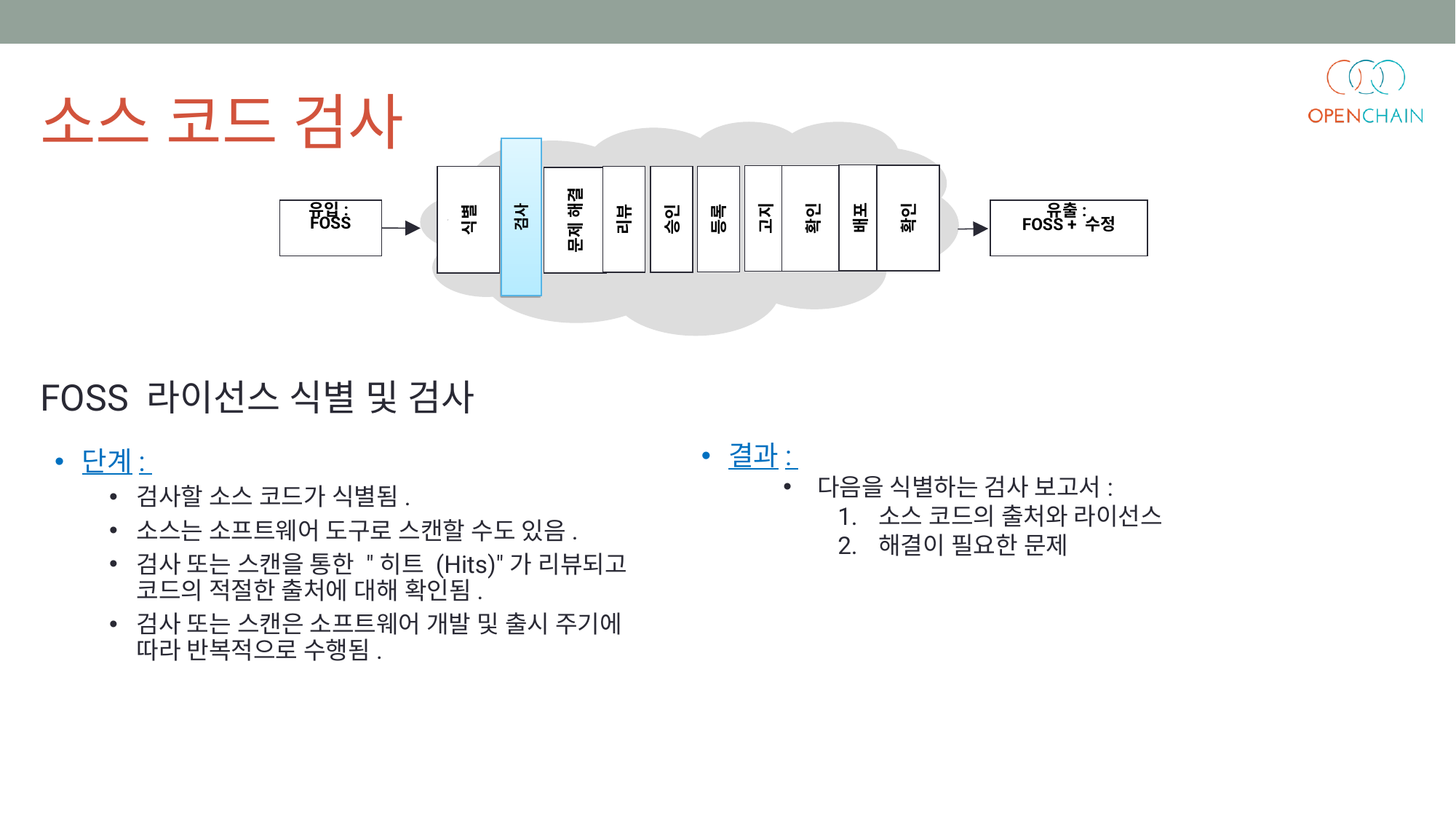

소스 코드 검사

확인
확인
식별
문제 해결
배포
검사
고지
등록
리뷰
승인
유입:
FOSS
유출:
FOSS + 수정

FOSS 라이선스 식별 및 검사
결과:
다음을 식별하는 검사 보고서:
소스 코드의 출처와 라이선스
해결이 필요한 문제

단계:
검사할 소스 코드가 식별됨.
소스는 소프트웨어 도구로 스캔할 수도 있음.
검사 또는 스캔을 통한 "히트 (Hits)"가 리뷰되고 코드의 적절한 출처에 대해 확인됨.
검사 또는 스캔은 소프트웨어 개발 및 출시 주기에 따라 반복적으로 수행됨.